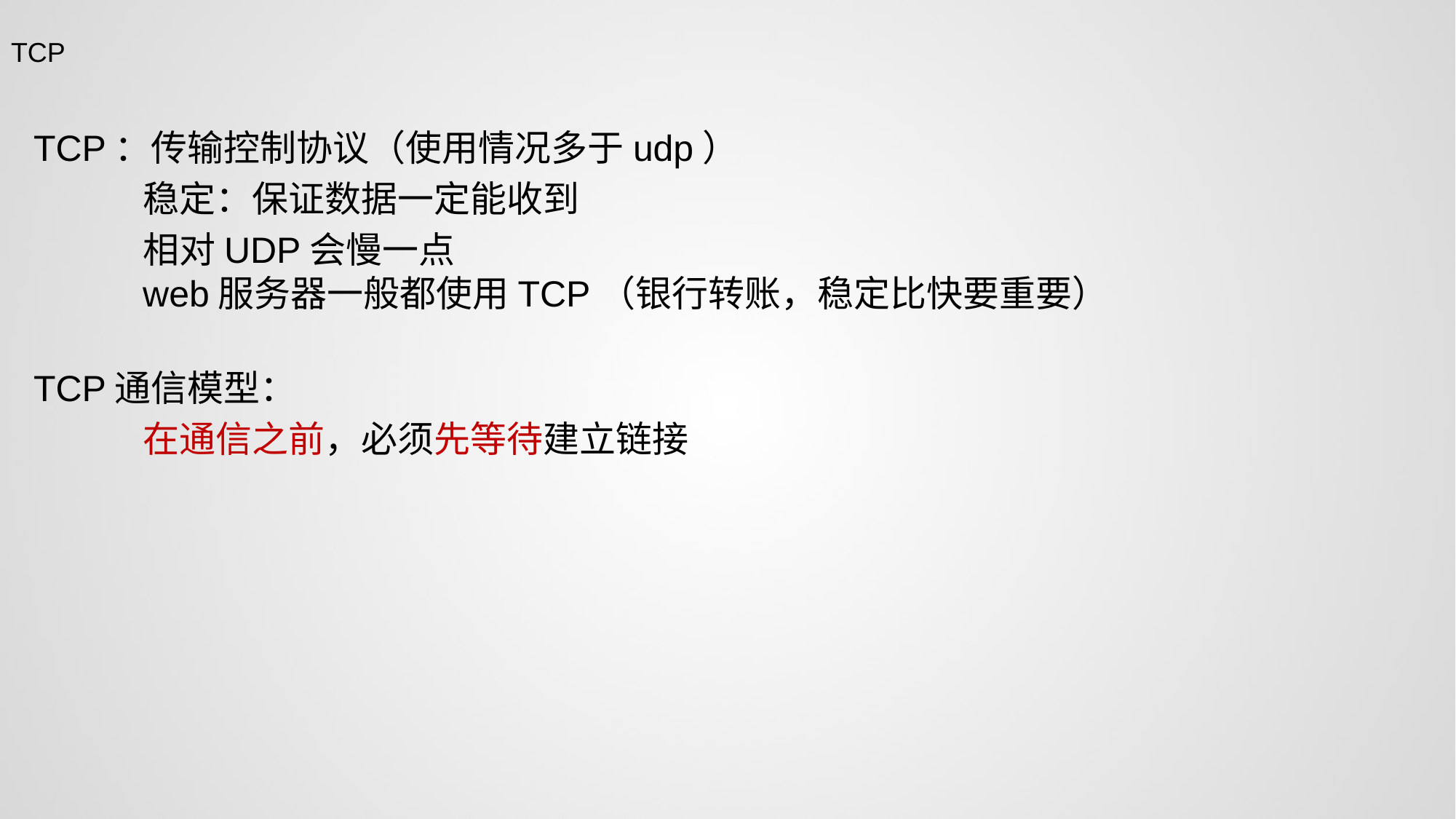

TCP
TCP：传输控制协议（使用情况多于udp）
	稳定：保证数据一定能收到
	相对UDP会慢一点
	web服务器一般都使用TCP（银行转账，稳定比快要重要）
TCP通信模型：
	在通信之前，必须先等待建立链接